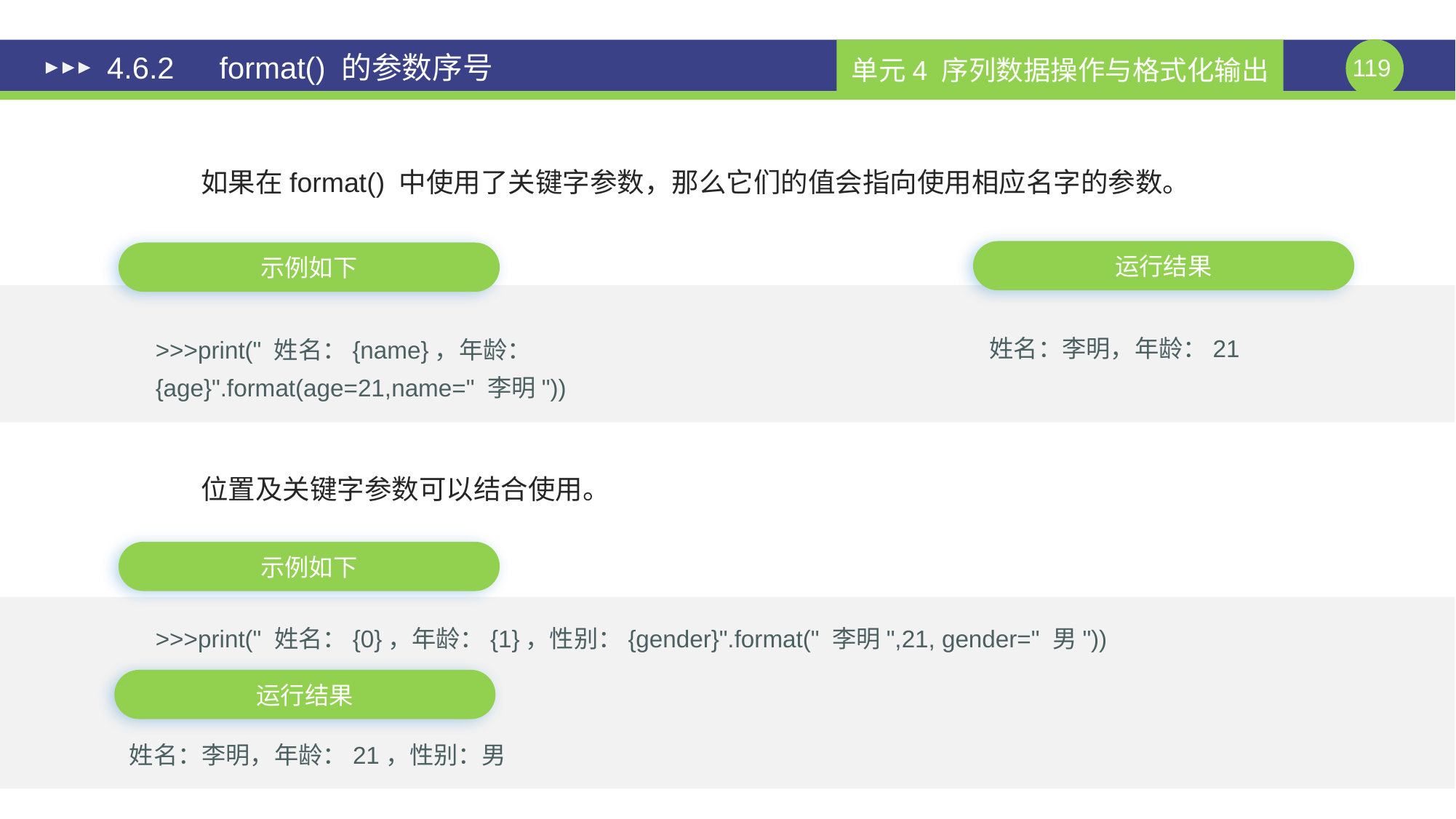

# 4.6.2　format() 的参数序号
如果在format() 中使用了关键字参数，那么它们的值会指向使用相应名字的参数。
运行结果
示例如下

姓名：李明，年龄：21
>>>print(" 姓名：{name}，年龄：{age}".format(age=21,name=" 李明"))
位置及关键字参数可以结合使用。
示例如下

>>>print(" 姓名：{0}，年龄：{1}，性别：{gender}".format(" 李明",21, gender=" 男"))
运行结果
姓名：李明，年龄：21，性别：男